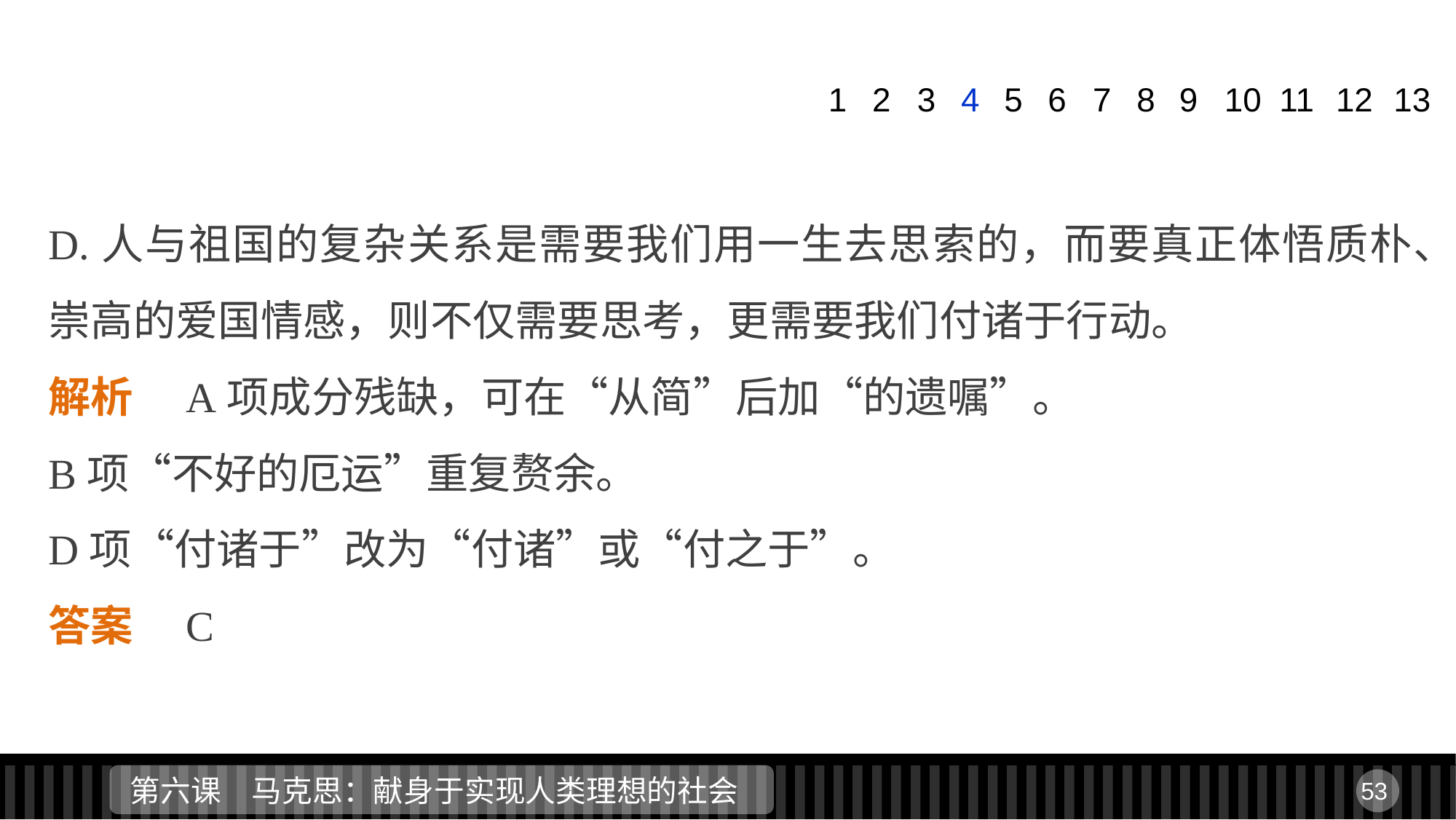

1
2
3
4
5
6
7
8
9
11
12
13
10
D.人与祖国的复杂关系是需要我们用一生去思索的，而要真正体悟质朴、崇高的爱国情感，则不仅需要思考，更需要我们付诸于行动。
解析　A项成分残缺，可在“从简”后加“的遗嘱”。
B项“不好的厄运”重复赘余。
D项“付诸于”改为“付诸”或“付之于”。
答案　C